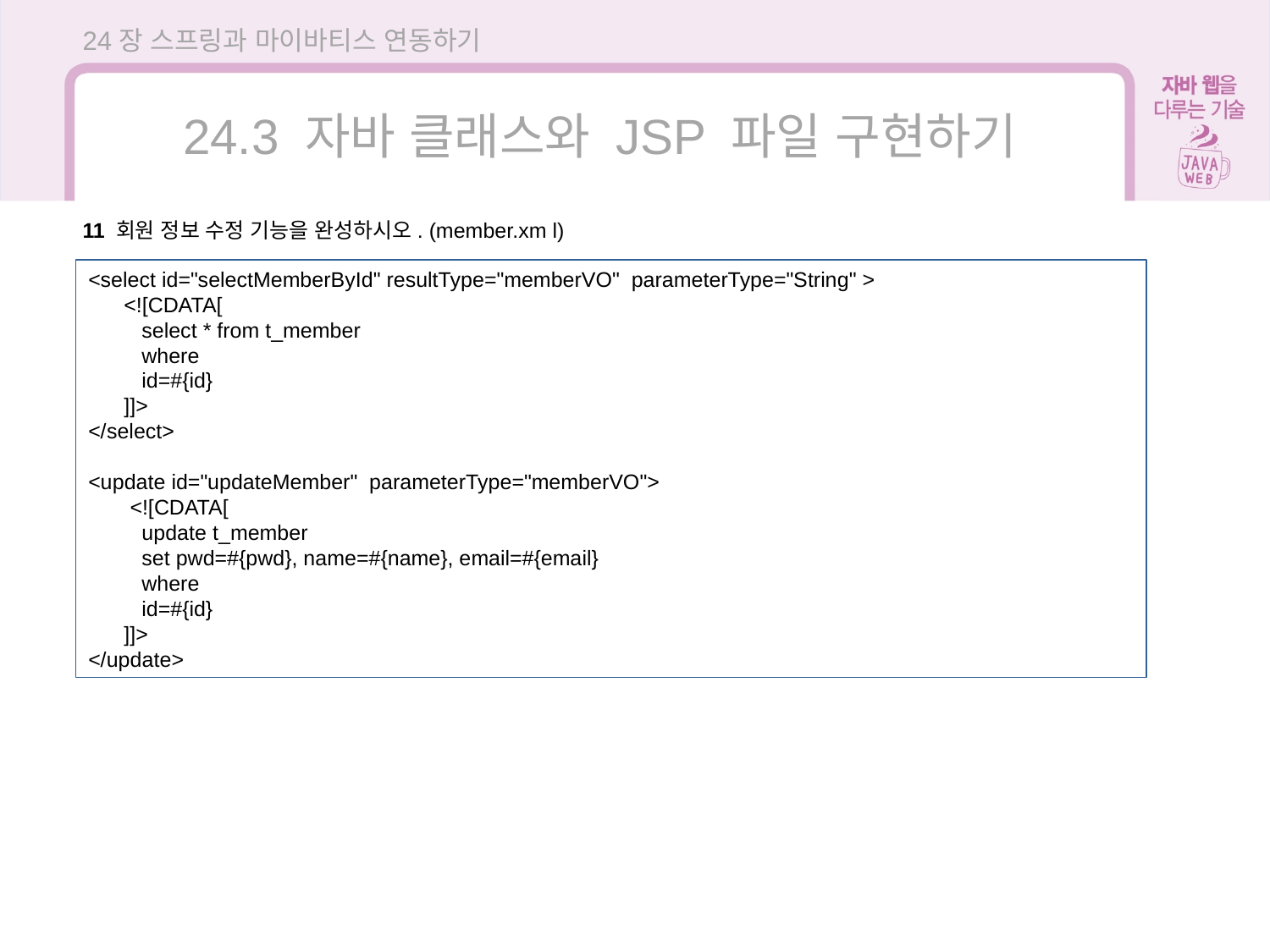

24장 스프링과 마이바티스 연동하기
24.3 자바 클래스와 JSP 파일 구현하기
11 회원 정보 수정 기능을 완성하시오. (member.xm l)
<select id="selectMemberById" resultType="memberVO"  parameterType="String" >
      <![CDATA[
         select * from t_member
         where
         id=#{id}
      ]]>
</select>

<update id="updateMember"  parameterType="memberVO">
       <![CDATA[
         update t_member
         set pwd=#{pwd}, name=#{name}, email=#{email}
         where
         id=#{id}
      ]]>
</update>